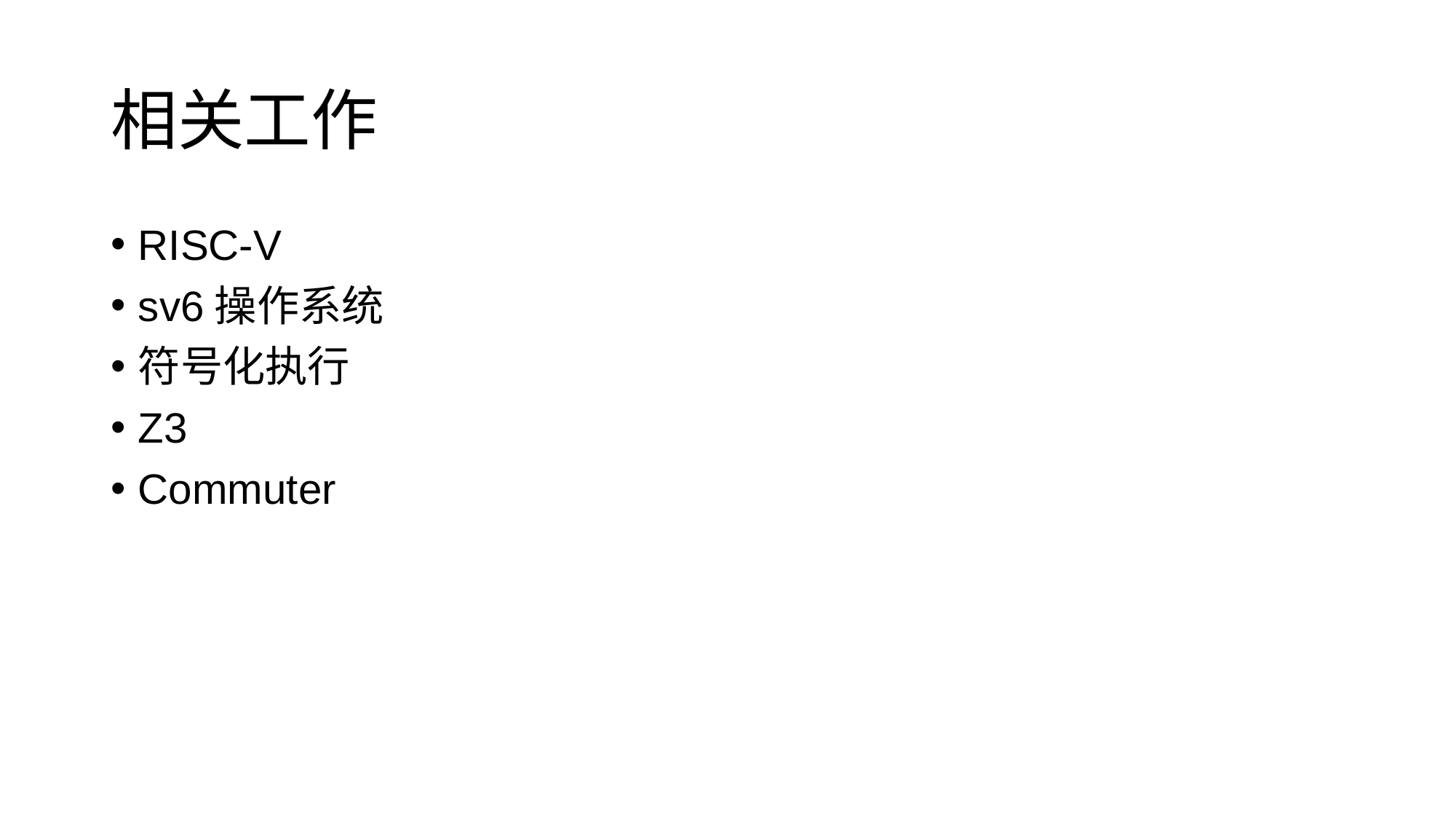

# 相关工作
RISC-V
sv6操作系统
符号化执行
Z3
Commuter